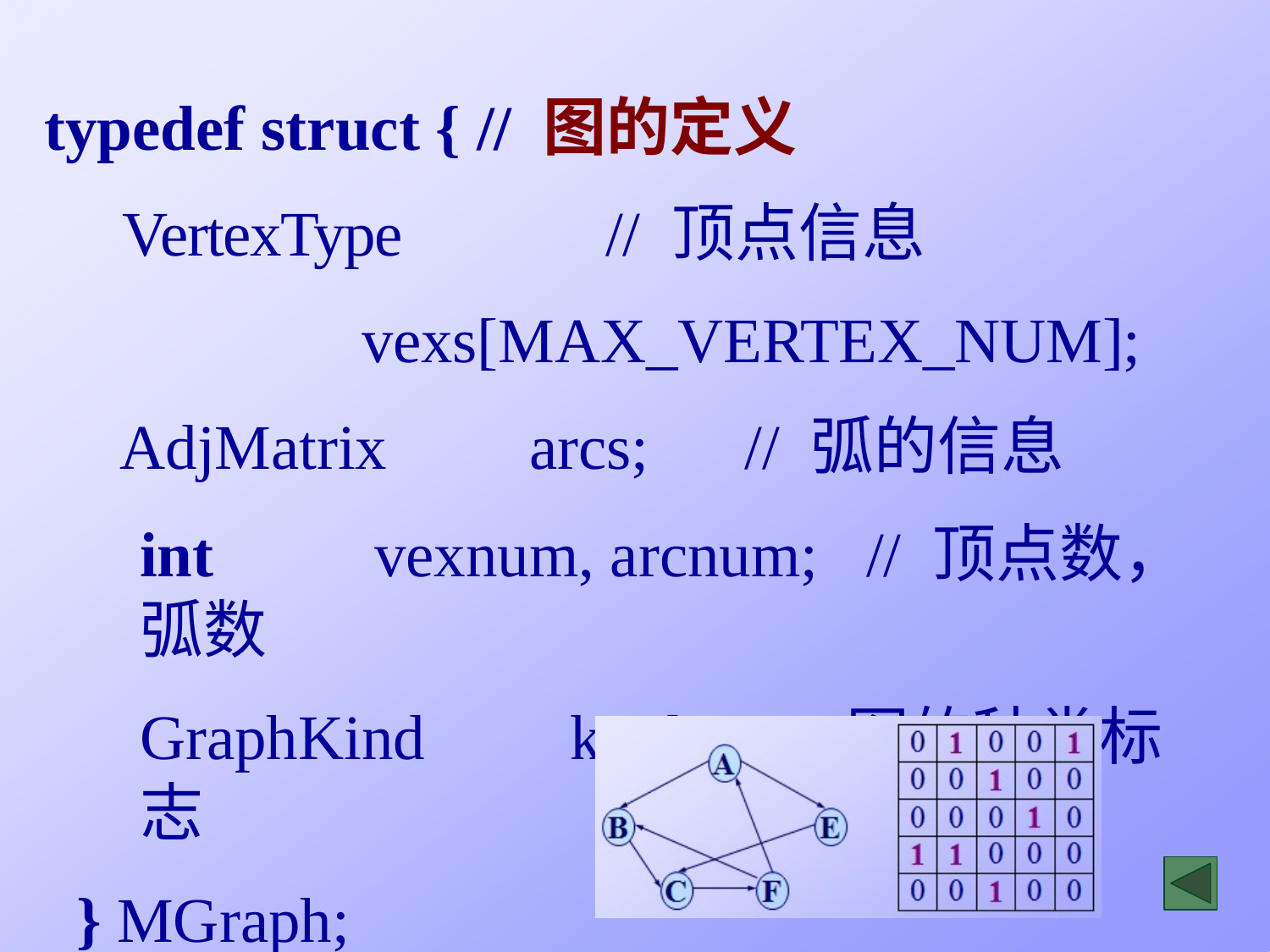

typedef struct { // 图的定义
VertexType	// 顶点信息
vexs[MAX_VERTEX_NUM];
AdjMatrix	arcs;	// 弧的信息
int	vexnum, arcnum;	// 顶点数，弧数
GraphKind	kind;	// 图的种类标志
} MGraph;